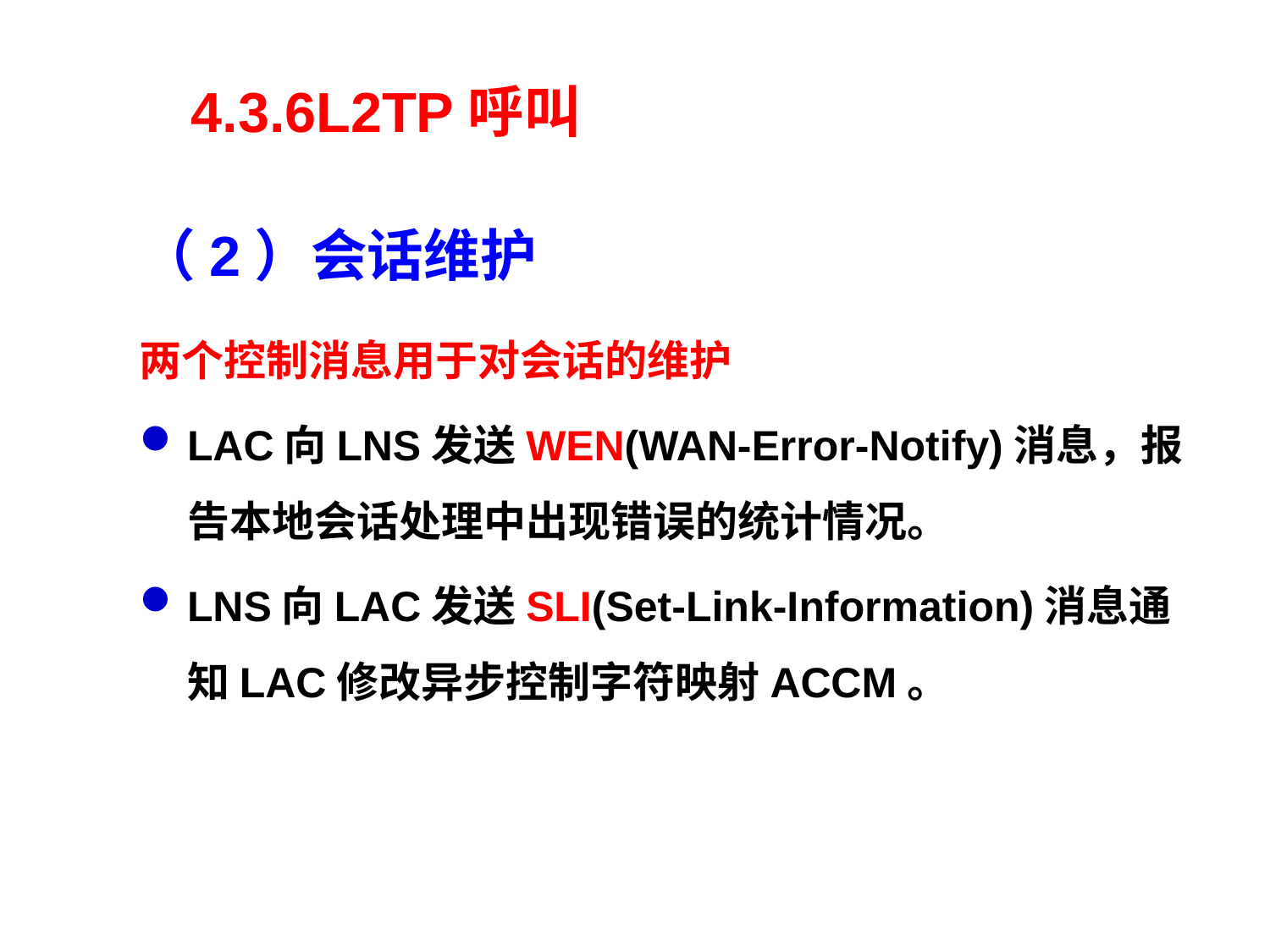

4.3.6L2TP呼叫
（2）会话维护
两个控制消息用于对会话的维护
LAC向LNS发送WEN(WAN-Error-Notify)消息，报告本地会话处理中出现错误的统计情况。
LNS向LAC发送SLI(Set-Link-Information)消息通知LAC修改异步控制字符映射ACCM。